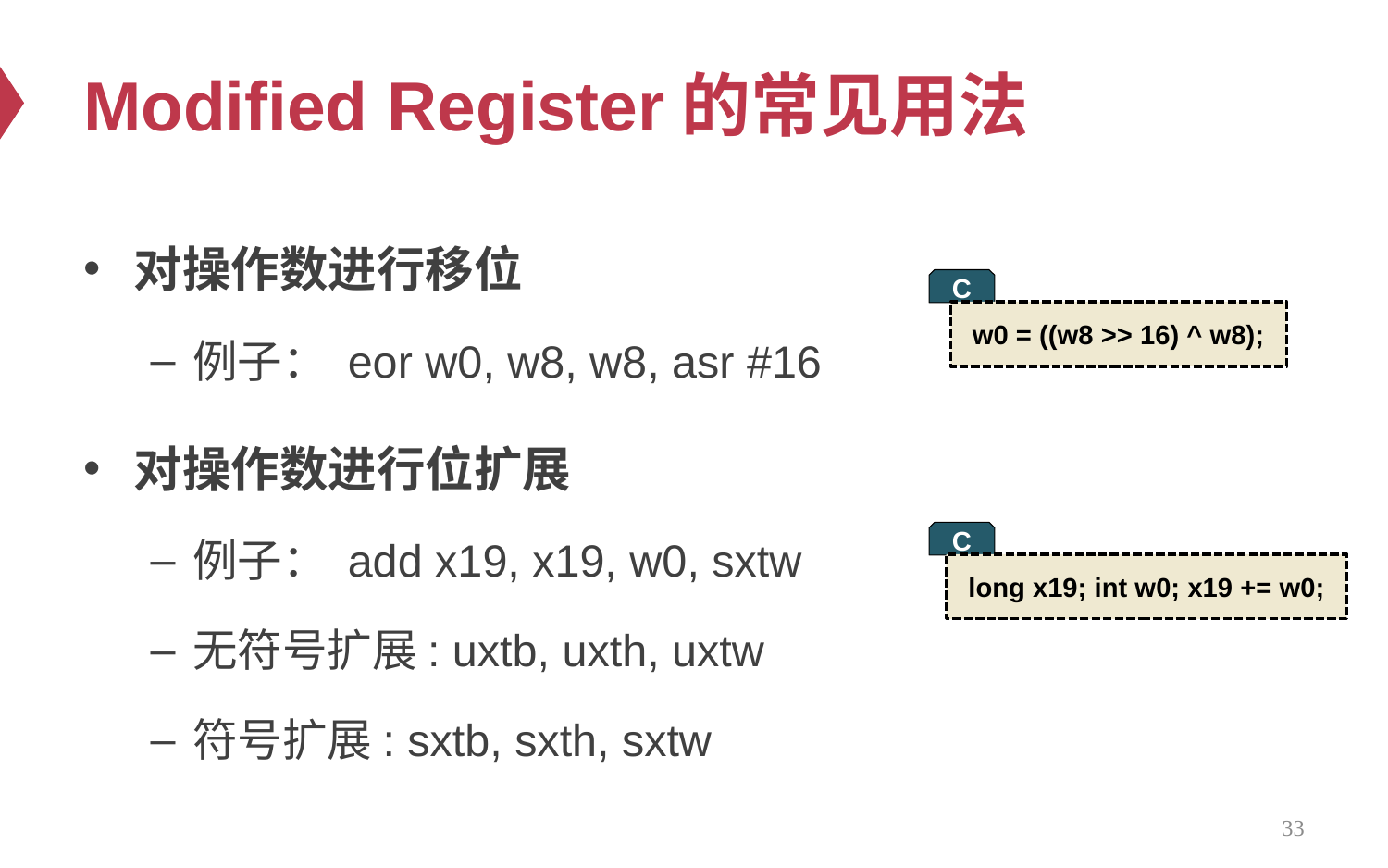

# Modified Register的常见用法
对操作数进行移位
例子： eor w0, w8, w8, asr #16
对操作数进行位扩展
例子： add x19, x19, w0, sxtw
无符号扩展: uxtb, uxth, uxtw
符号扩展: sxtb, sxth, sxtw
C
w0 = ((w8 >> 16) ^ w8);
C
long x19; int w0; x19 += w0;
33